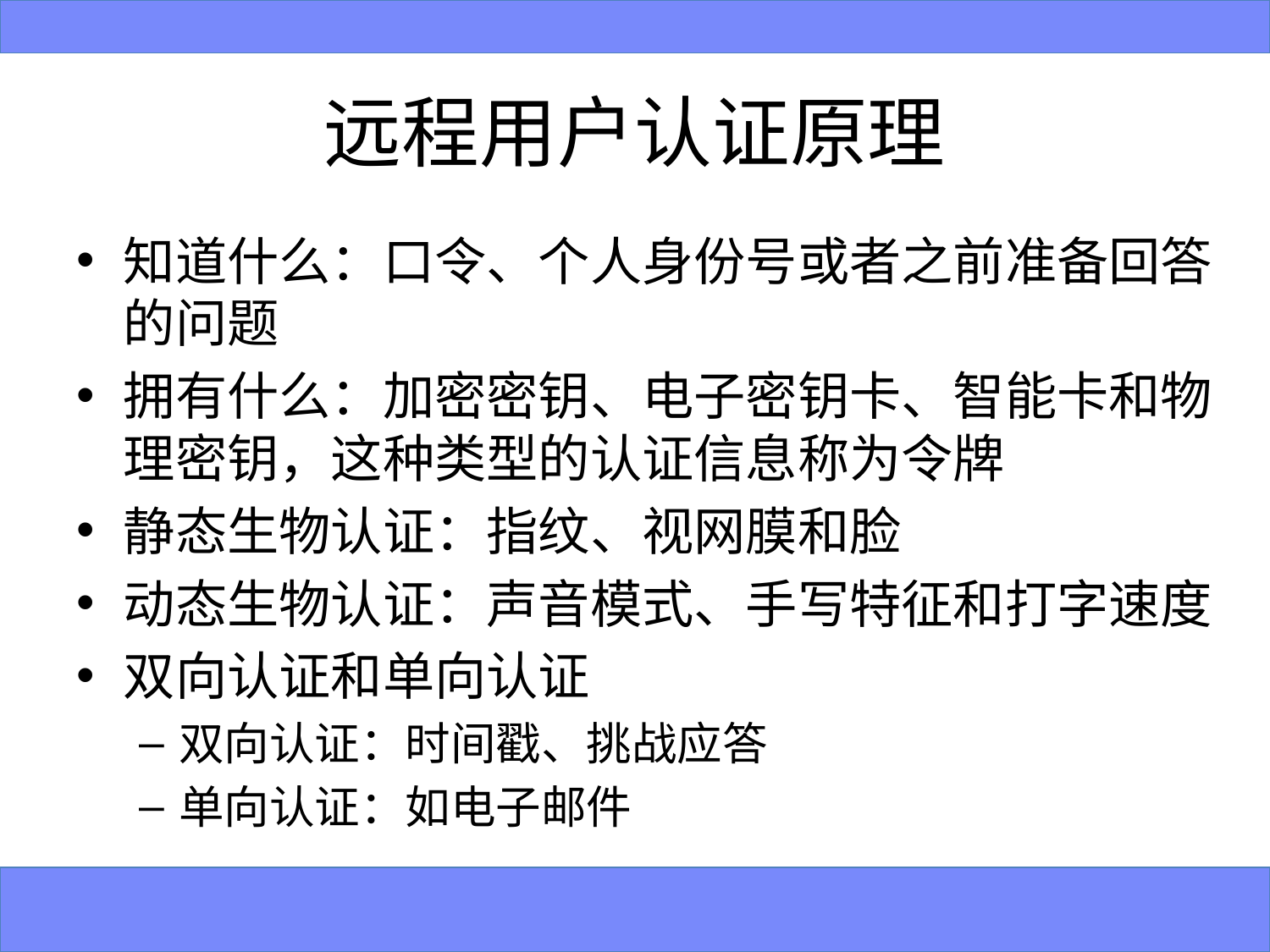

# 远程用户认证原理
知道什么：口令、个人身份号或者之前准备回答的问题
拥有什么：加密密钥、电子密钥卡、智能卡和物理密钥，这种类型的认证信息称为令牌
静态生物认证：指纹、视网膜和脸
动态生物认证：声音模式、手写特征和打字速度
双向认证和单向认证
双向认证：时间戳、挑战应答
单向认证：如电子邮件
60